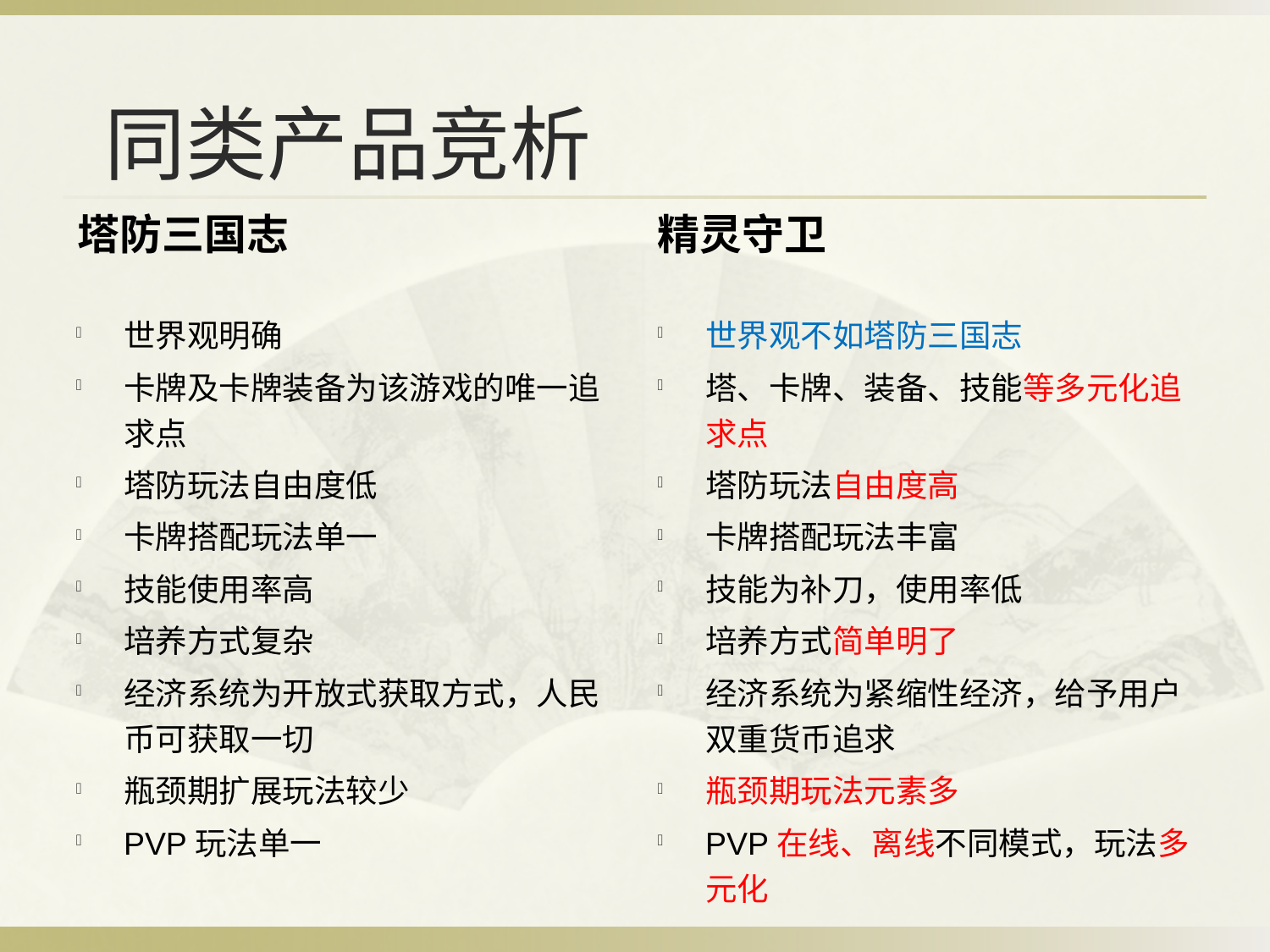

同类产品竞析
塔防三国志
精灵守卫
世界观明确
卡牌及卡牌装备为该游戏的唯一追求点
塔防玩法自由度低
卡牌搭配玩法单一
技能使用率高
培养方式复杂
经济系统为开放式获取方式，人民币可获取一切
瓶颈期扩展玩法较少
PVP玩法单一
世界观不如塔防三国志
塔、卡牌、装备、技能等多元化追求点
塔防玩法自由度高
卡牌搭配玩法丰富
技能为补刀，使用率低
培养方式简单明了
经济系统为紧缩性经济，给予用户双重货币追求
瓶颈期玩法元素多
PVP在线、离线不同模式，玩法多元化